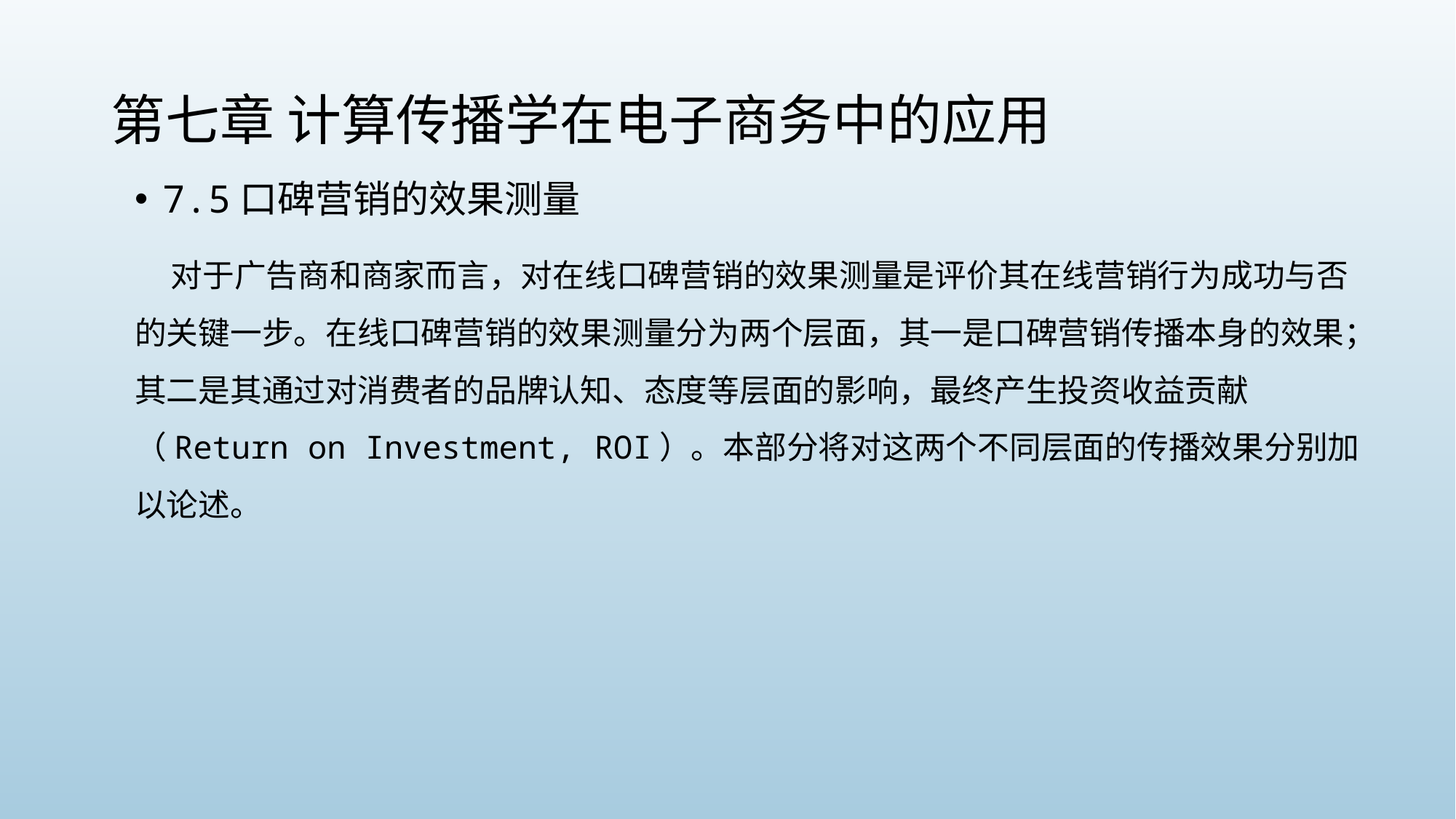

# 第七章 计算传播学在电子商务中的应用
7.5口碑营销的效果测量
    对于广告商和商家而言，对在线口碑营销的效果测量是评价其在线营销行为成功与否的关键一步。在线口碑营销的效果测量分为两个层面，其一是口碑营销传播本身的效果；其二是其通过对消费者的品牌认知、态度等层面的影响，最终产生投资收益贡献（Return on Investment, ROI）。本部分将对这两个不同层面的传播效果分别加以论述。